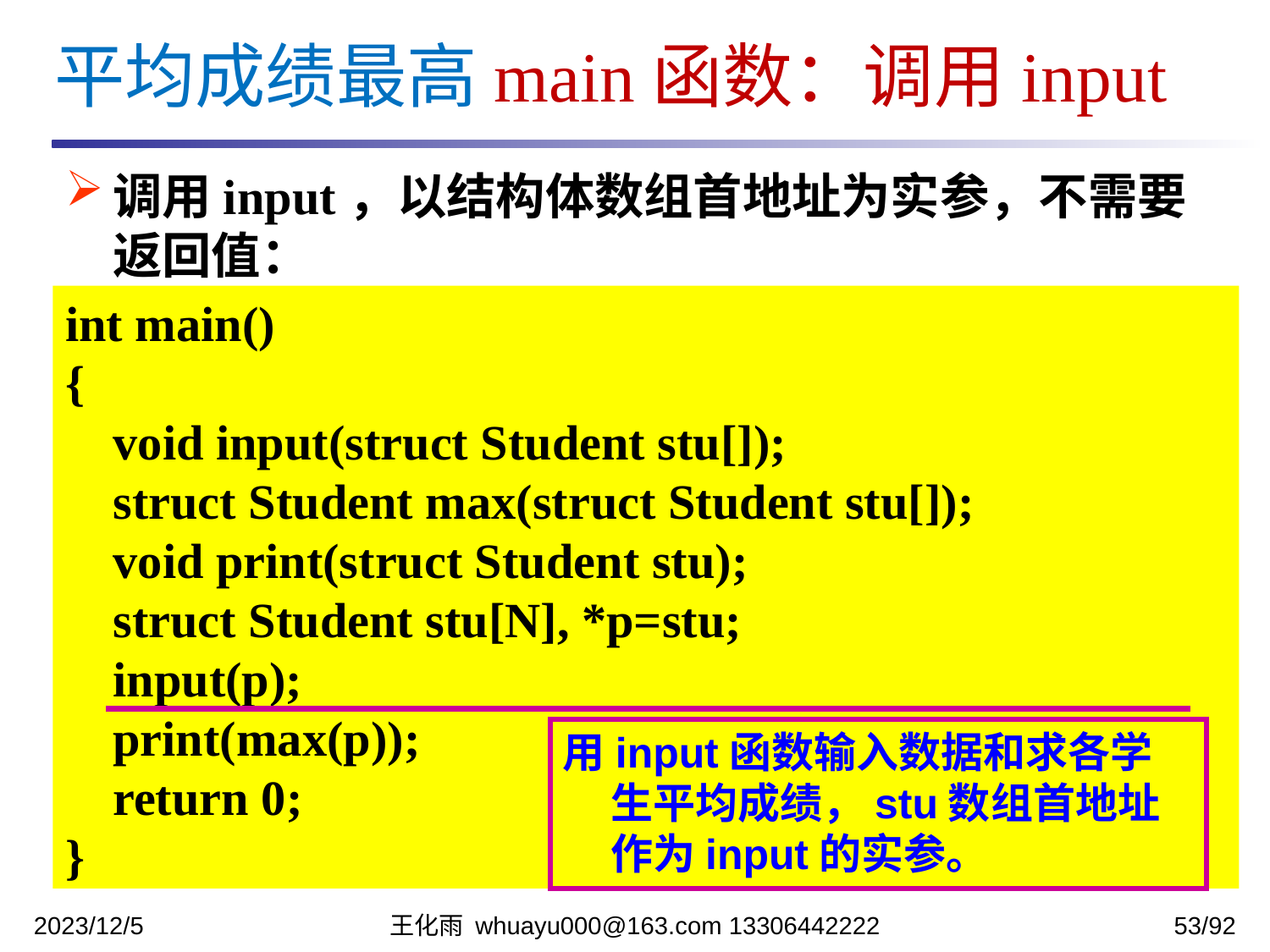

平均成绩最高main函数：调用input
调用input，以结构体数组首地址为实参，不需要返回值：
int main()
{
	void input(struct Student stu[]);
	struct Student max(struct Student stu[]);
	void print(struct Student stu);
	struct Student stu[N], *p=stu;
	input(p);
	print(max(p));
	return 0;
}
用input函数输入数据和求各学生平均成绩，stu数组首地址作为input的实参。
2023/12/5
王化雨 whuayu000@163.com 13306442222
53/92